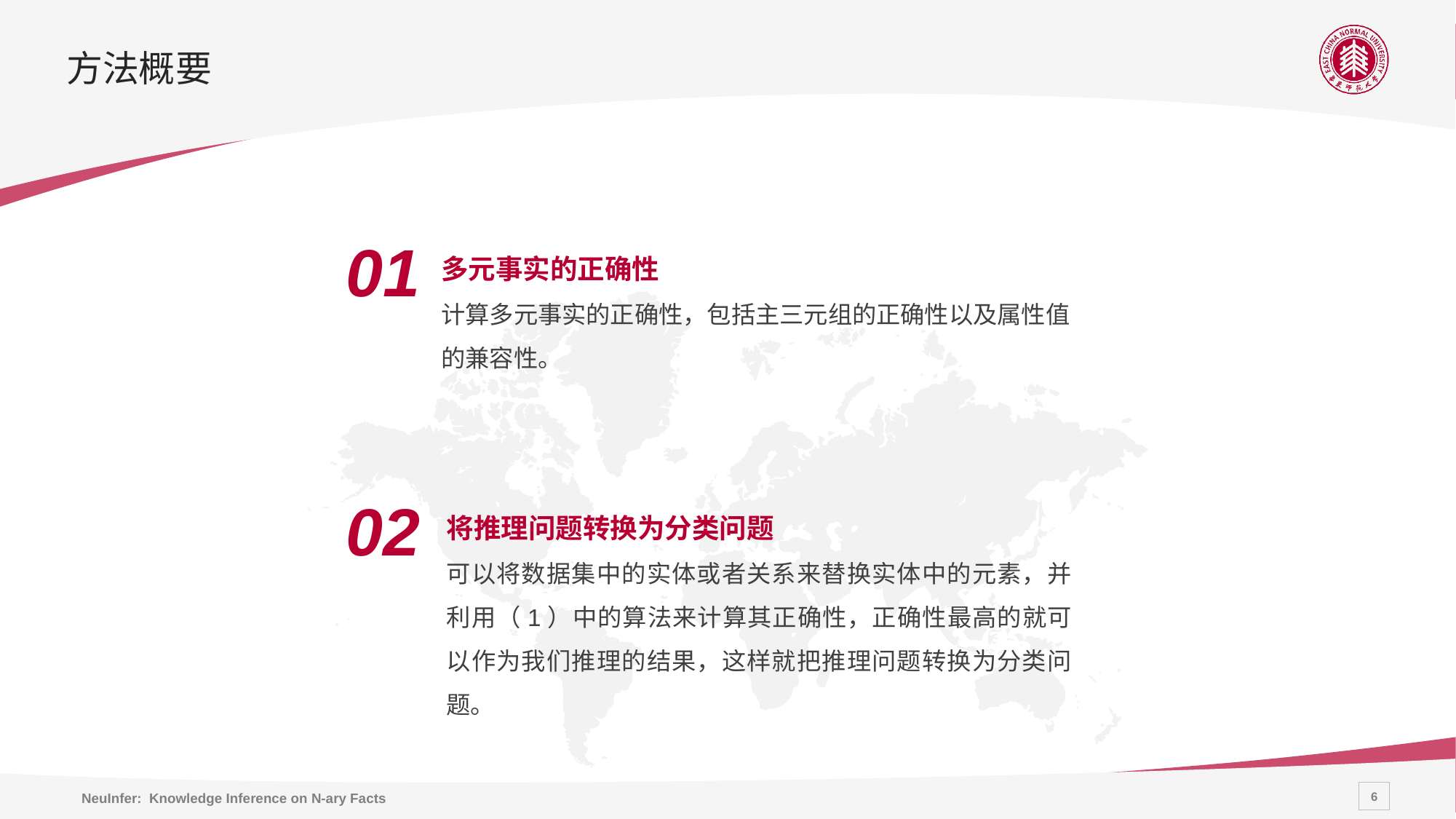

# 方法概要
01
多元事实的正确性
计算多元事实的正确性，包括主三元组的正确性以及属性值的兼容性。

02
将推理问题转换为分类问题
可以将数据集中的实体或者关系来替换实体中的元素，并利用（1）中的算法来计算其正确性，正确性最高的就可以作为我们推理的结果，这样就把推理问题转换为分类问题。